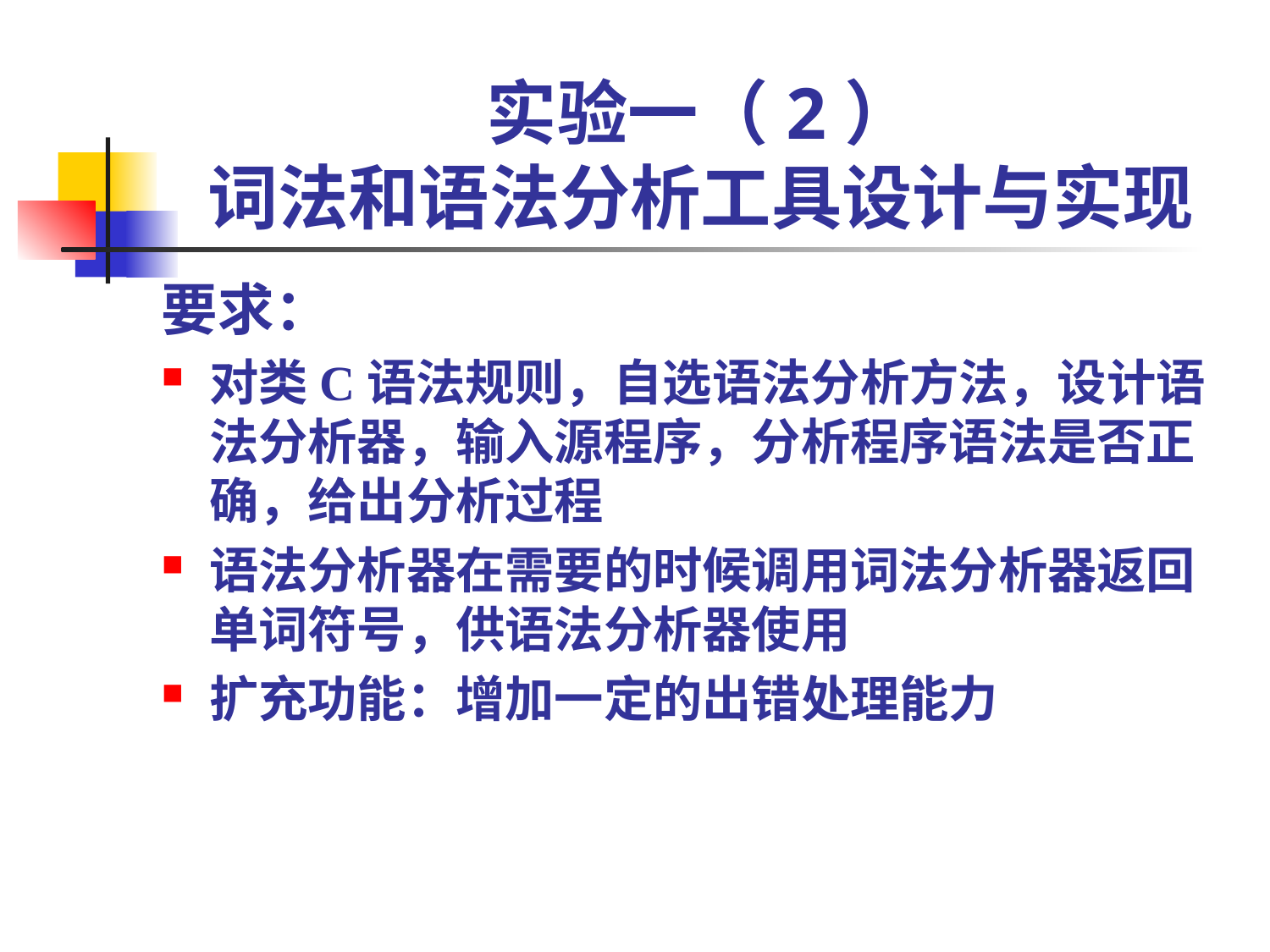

# 实验一（2） 词法和语法分析工具设计与实现
要求：
对类C语法规则，自选语法分析方法，设计语法分析器，输入源程序，分析程序语法是否正确，给出分析过程
语法分析器在需要的时候调用词法分析器返回单词符号，供语法分析器使用
扩充功能：增加一定的出错处理能力